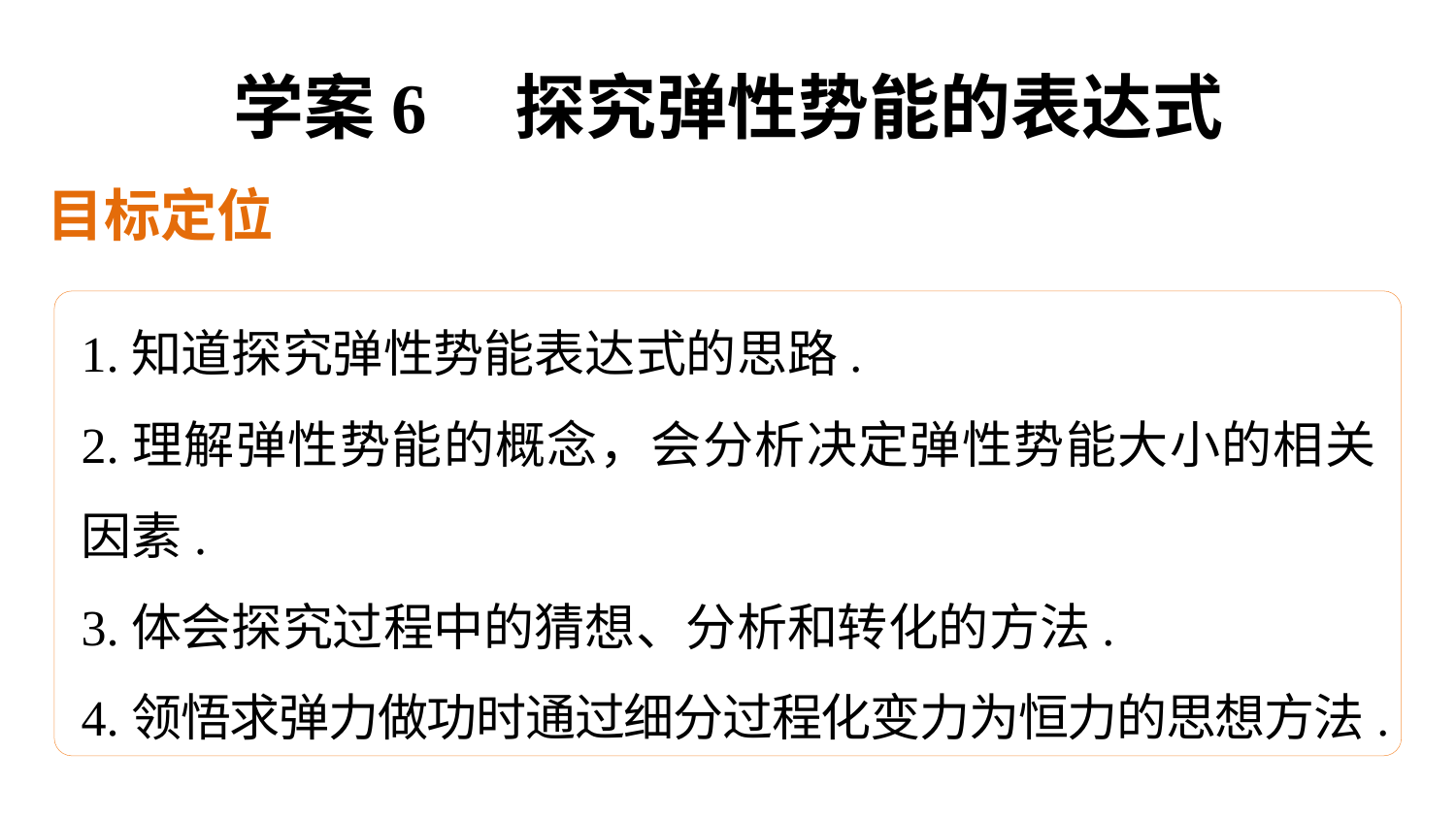

学案6　探究弹性势能的表达式
目标定位
1.知道探究弹性势能表达式的思路.
2.理解弹性势能的概念，会分析决定弹性势能大小的相关因素.
3.体会探究过程中的猜想、分析和转化的方法.
4.领悟求弹力做功时通过细分过程化变力为恒力的思想方法.